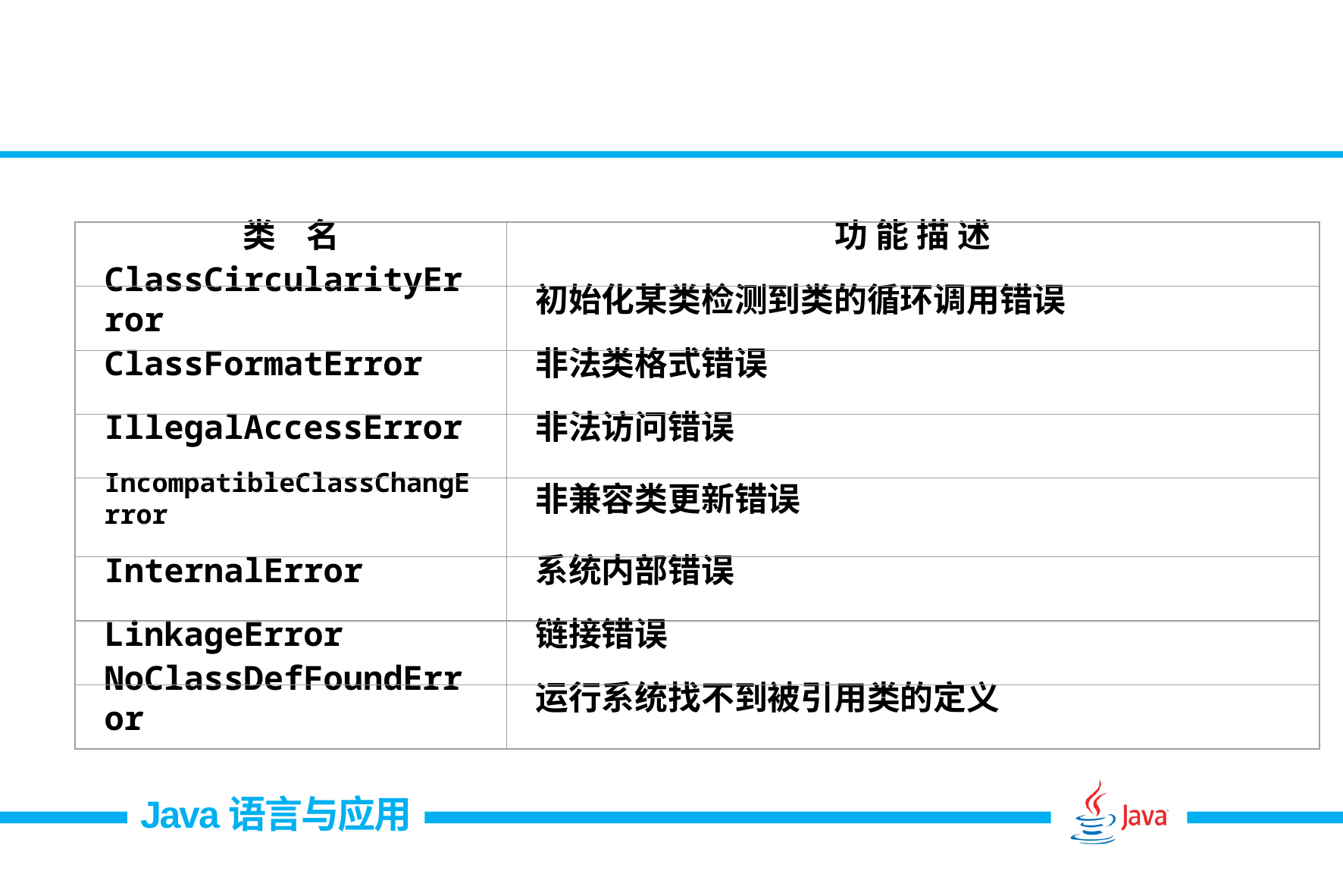

# 表6.1  Java常见错误列表2-1

类    名

功 能 描 述

ClassCircularityError

初始化某类检测到类的循环调用错误

ClassFormatError

非法类格式错误

IllegalAccessError

非法访问错误

IncompatibleClassChangError

非兼容类更新错误

InternalError

系统内部错误

LinkageError

链接错误

NoClassDefFoundError

运行系统找不到被引用类的定义

90